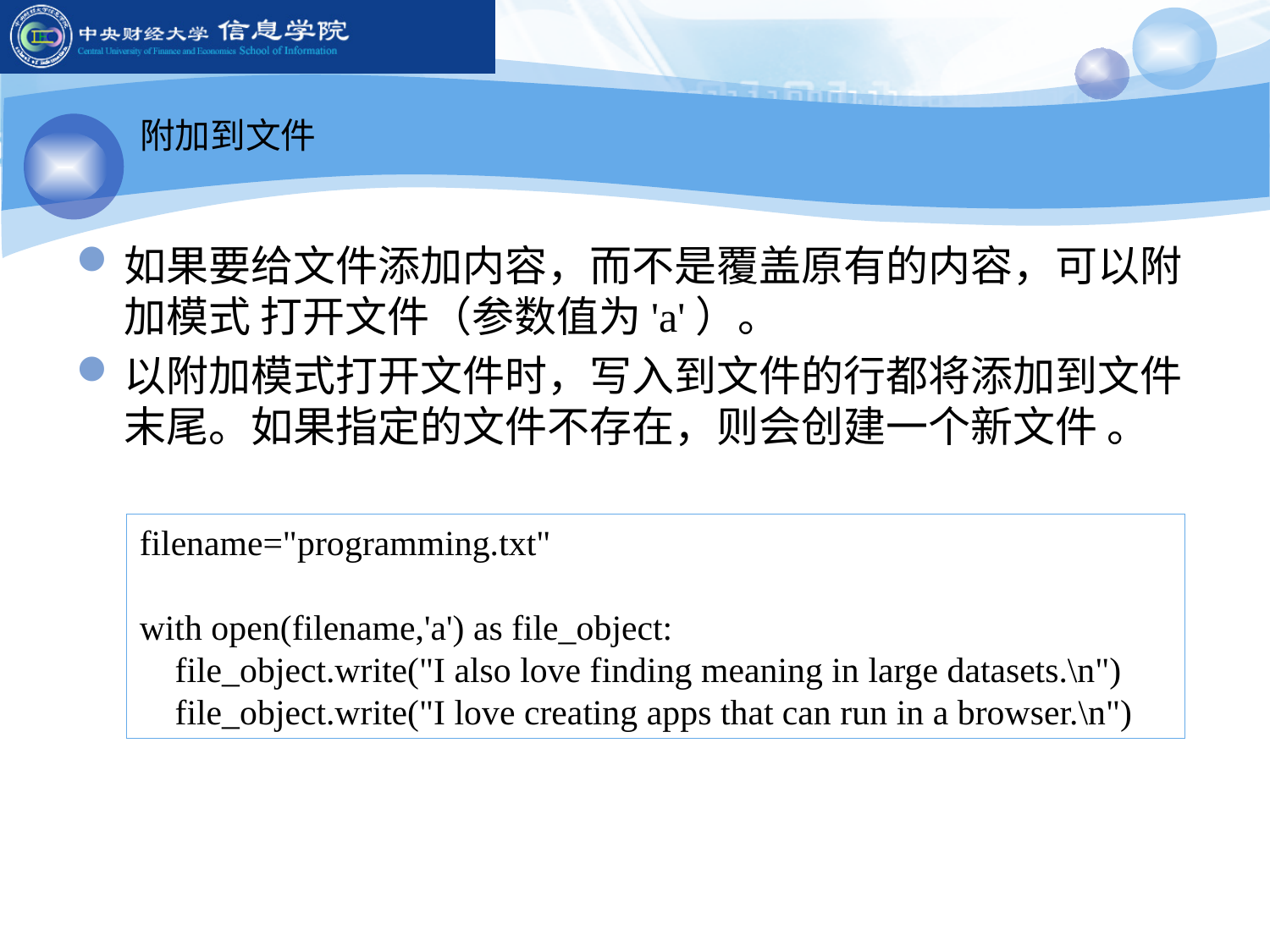

附加到文件
如果要给文件添加内容，而不是覆盖原有的内容，可以附加模式 打开文件（参数值为'a'）。
以附加模式打开文件时，写入到文件的行都将添加到文件末尾。如果指定的文件不存在，则会创建一个新文件 。
filename="programming.txt"

with open(filename,'a') as file_object:
    file_object.write("I also love finding meaning in large datasets.\n")
    file_object.write("I love creating apps that can run in a browser.\n")